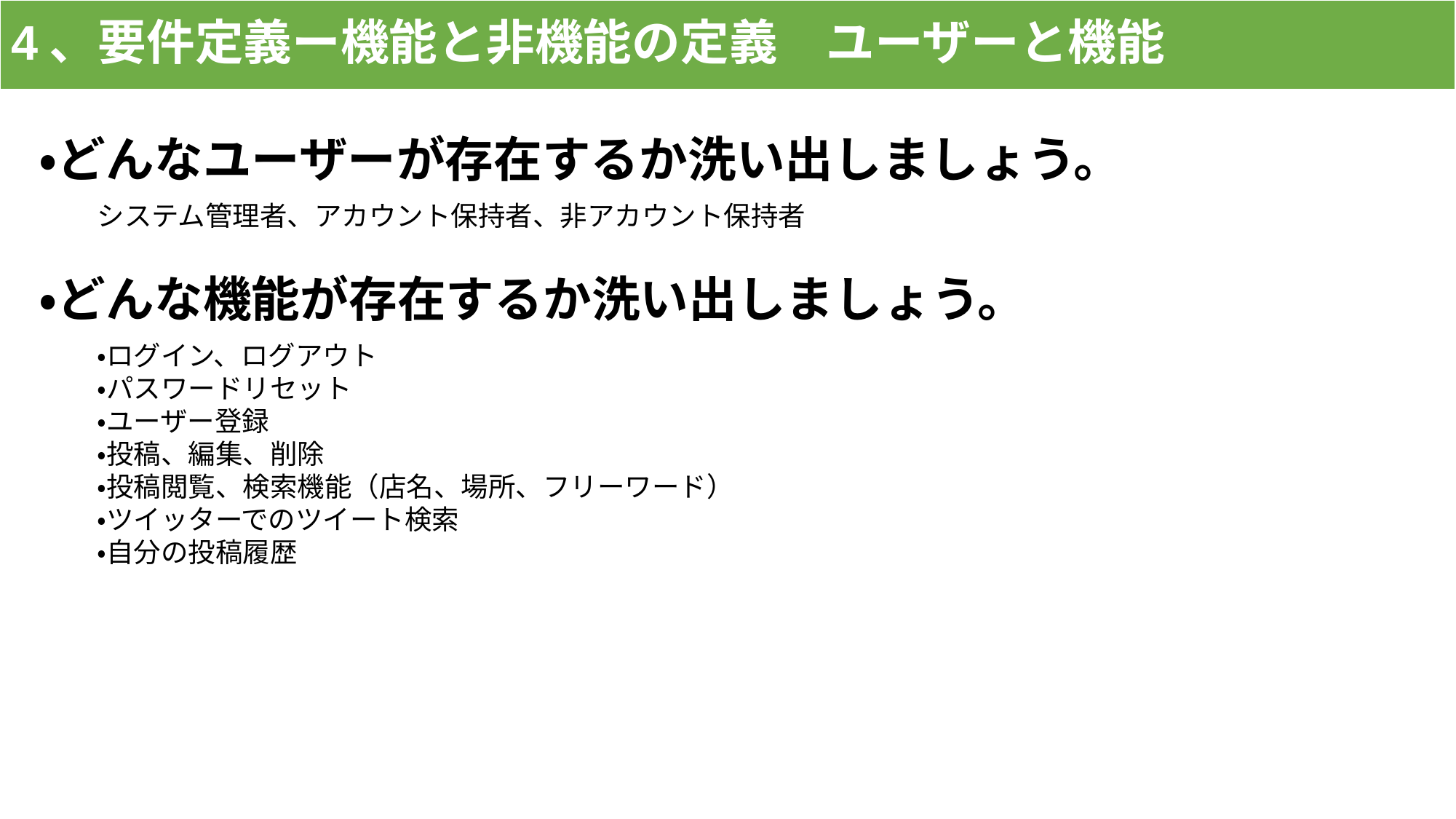

4、要件定義ー機能と非機能の定義　ユーザーと機能
・どんなユーザーが存在するか洗い出しましょう。
システム管理者、アカウント保持者、非アカウント保持者
・どんな機能が存在するか洗い出しましょう。
・ログイン、ログアウト
・パスワードリセット
・ユーザー登録
・投稿、編集、削除
・投稿閲覧、検索機能（店名、場所、フリーワード）
・ツイッターでのツイート検索
・自分の投稿履歴